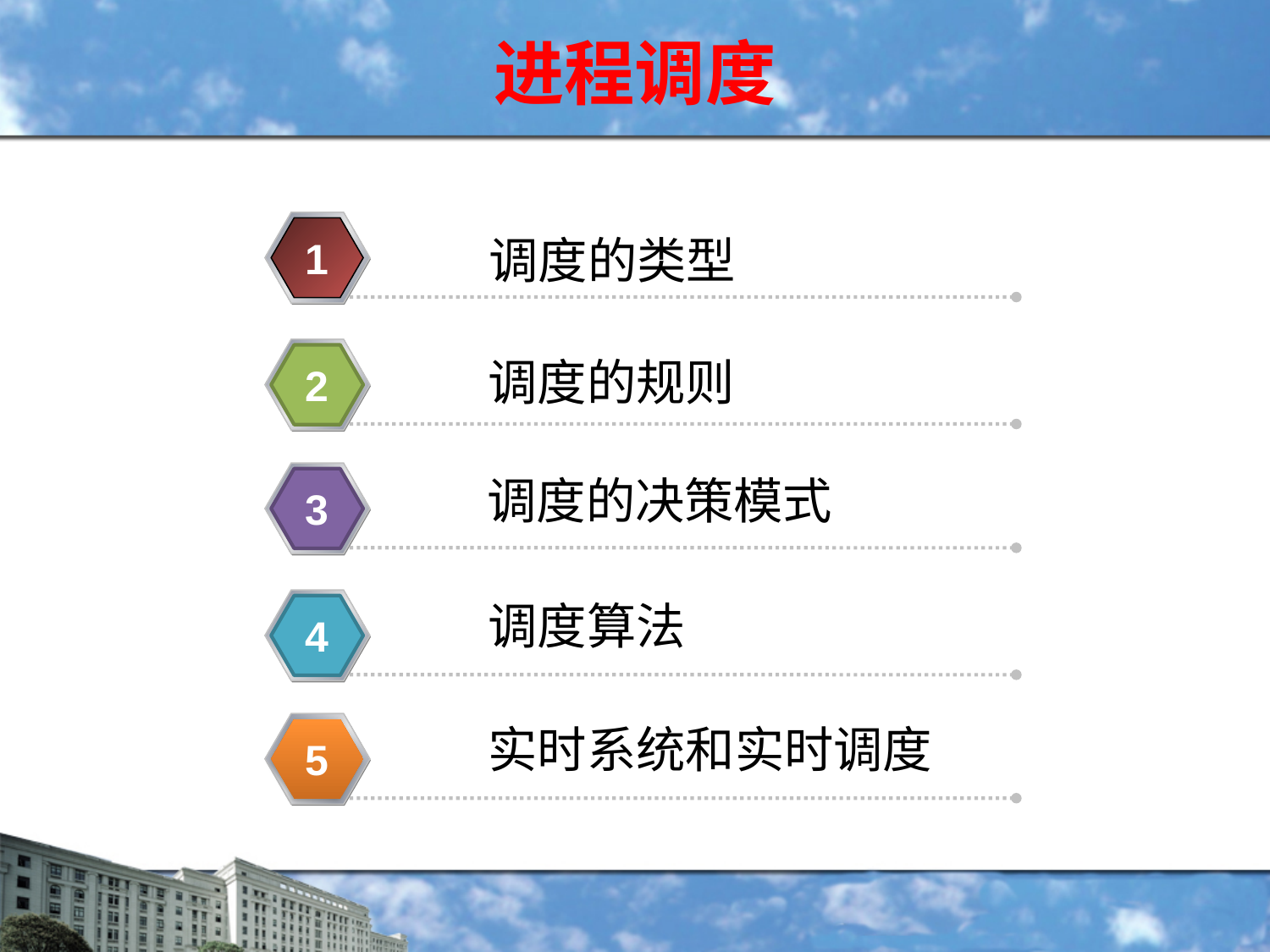

进程调度

调度的类型
1

2

调度的规则

3

调度的决策模式
调度算法

4

实时系统和实时调度

5